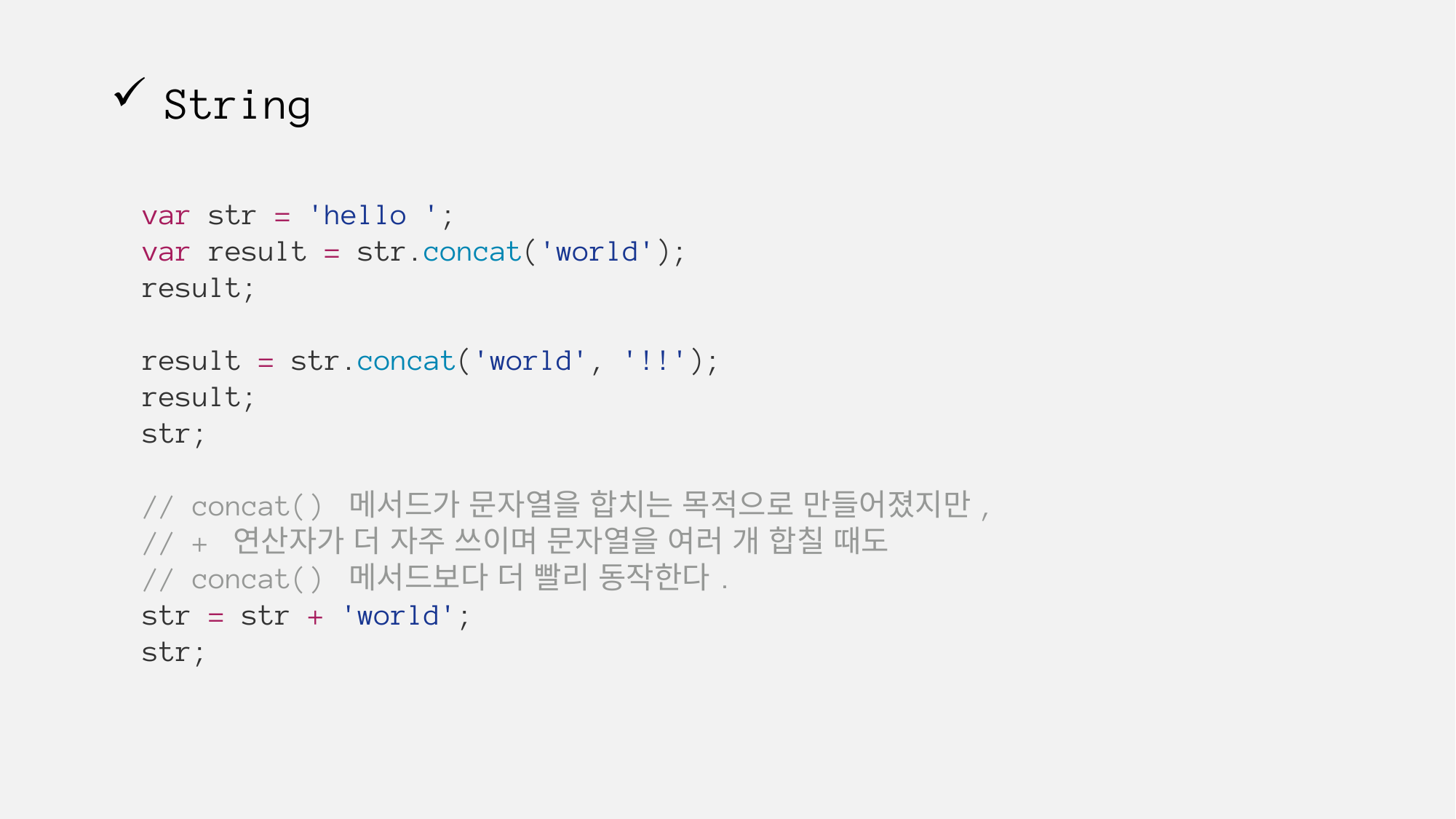

# String
var str = 'hello ';
var result = str.concat('world');
result;

result = str.concat('world', '!!');
result;
str;

// concat() 메서드가 문자열을 합치는 목적으로 만들어졌지만,
// + 연산자가 더 자주 쓰이며 문자열을 여러 개 합칠 때도
// concat() 메서드보다 더 빨리 동작한다.
str = str + 'world';
str;